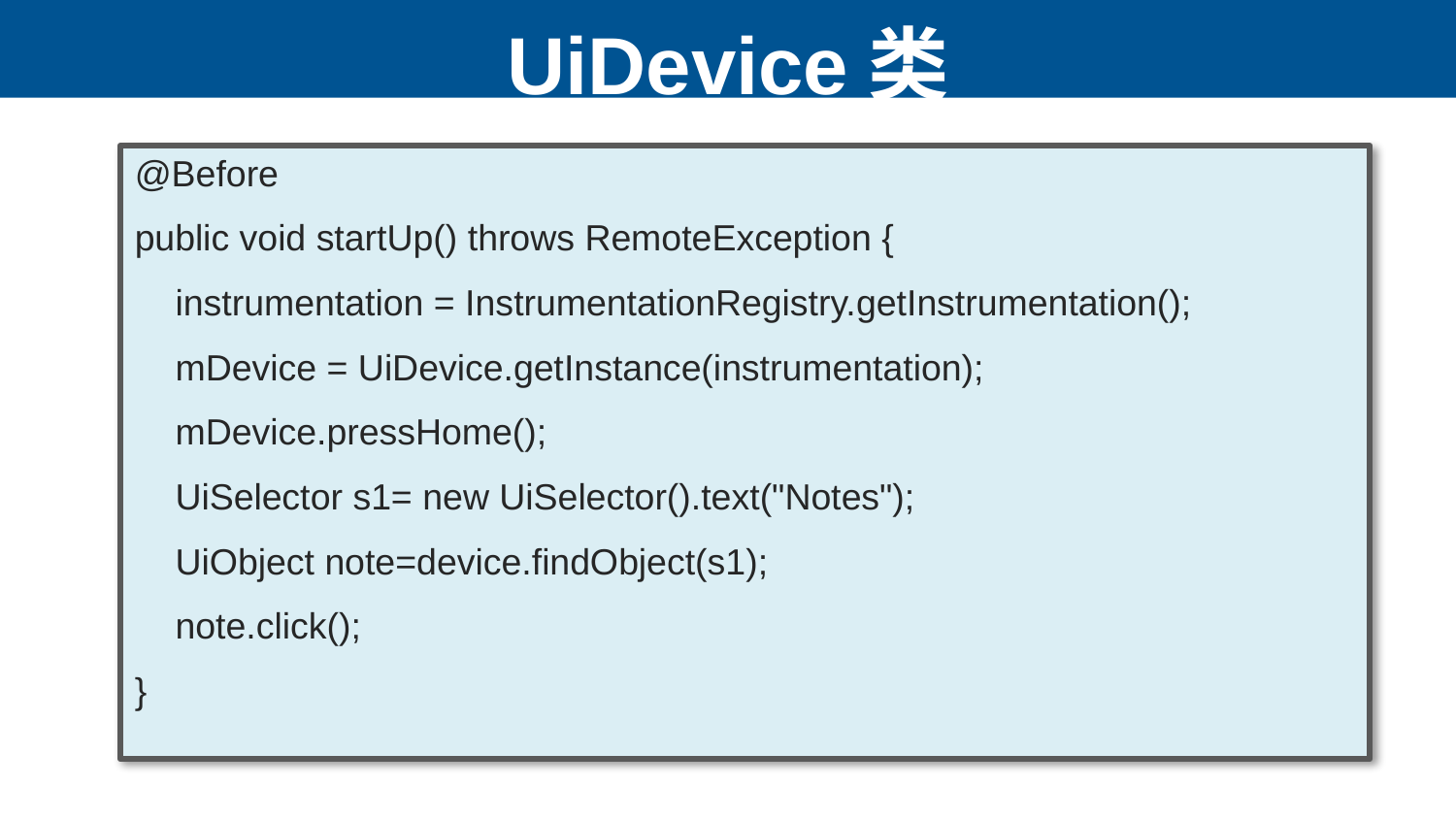

# UiDevice类
@Before
public void startUp() throws RemoteException {
    instrumentation = InstrumentationRegistry.getInstrumentation();
    mDevice = UiDevice.getInstance(instrumentation);
    mDevice.pressHome();
    UiSelector s1= new UiSelector().text("Notes");
    UiObject note=device.findObject(s1);
    note.click();
}